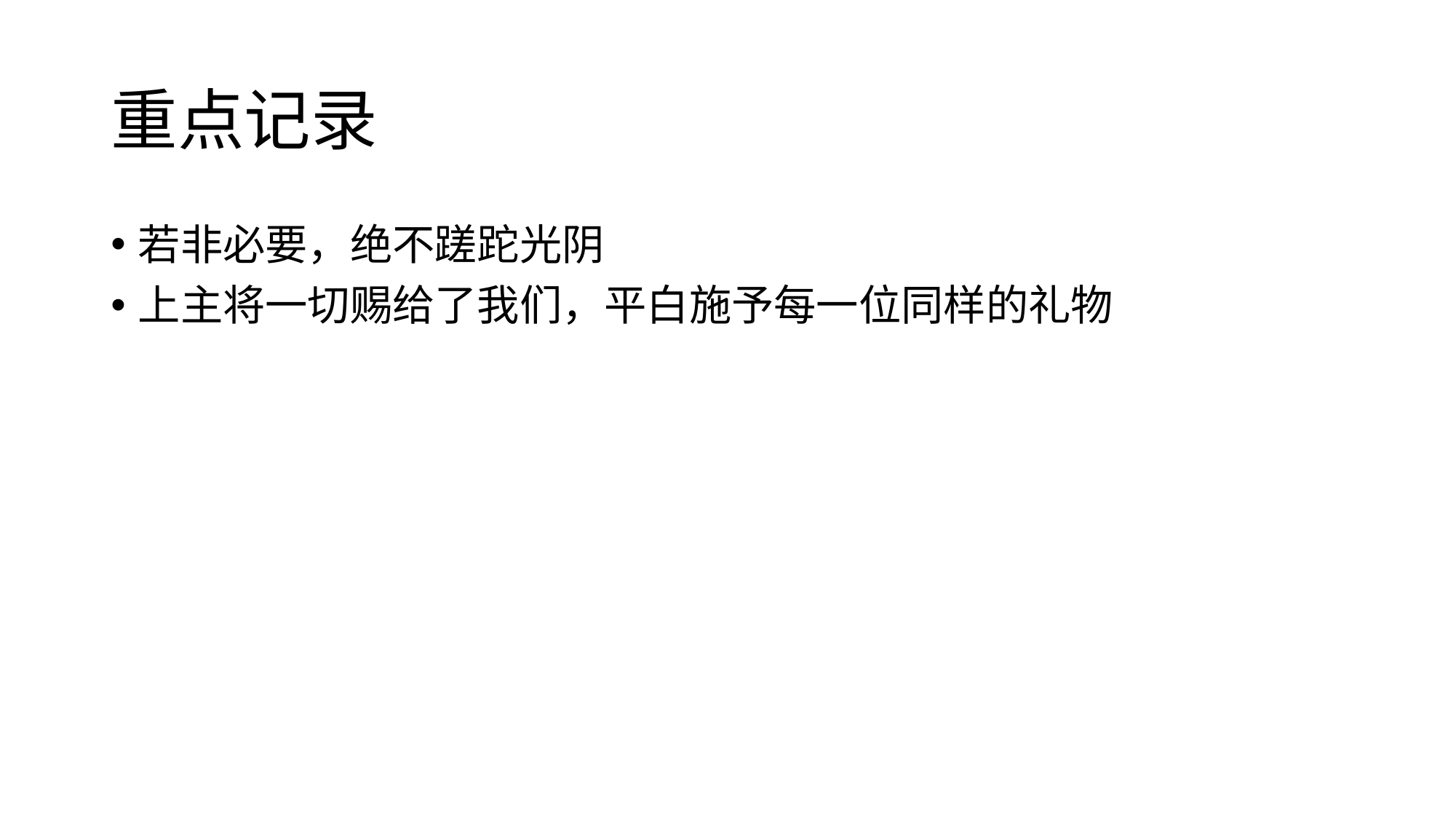

# 重点记录
若非必要，绝不蹉跎光阴
上主将一切赐给了我们，平白施予每一位同样的礼物